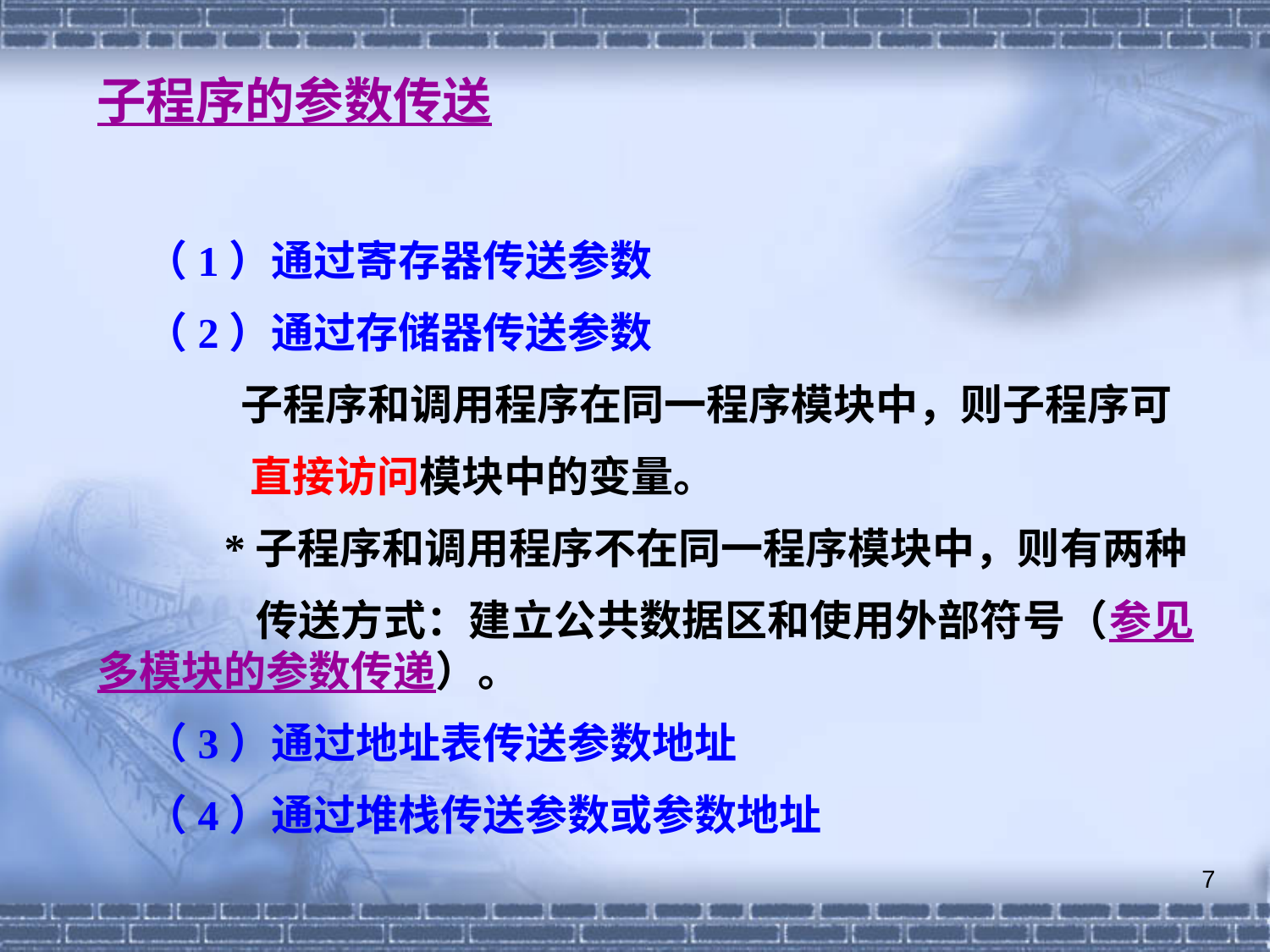

子程序的参数传送

    （1）通过寄存器传送参数
    （2）通过存储器传送参数
              子程序和调用程序在同一程序模块中，则子程序可
               直接访问模块中的变量。
            *子程序和调用程序不在同一程序模块中，则有两种
               传送方式：建立公共数据区和使用外部符号（参见多模块的参数传递）。
    （3）通过地址表传送参数地址
    （4）通过堆栈传送参数或参数地址

7